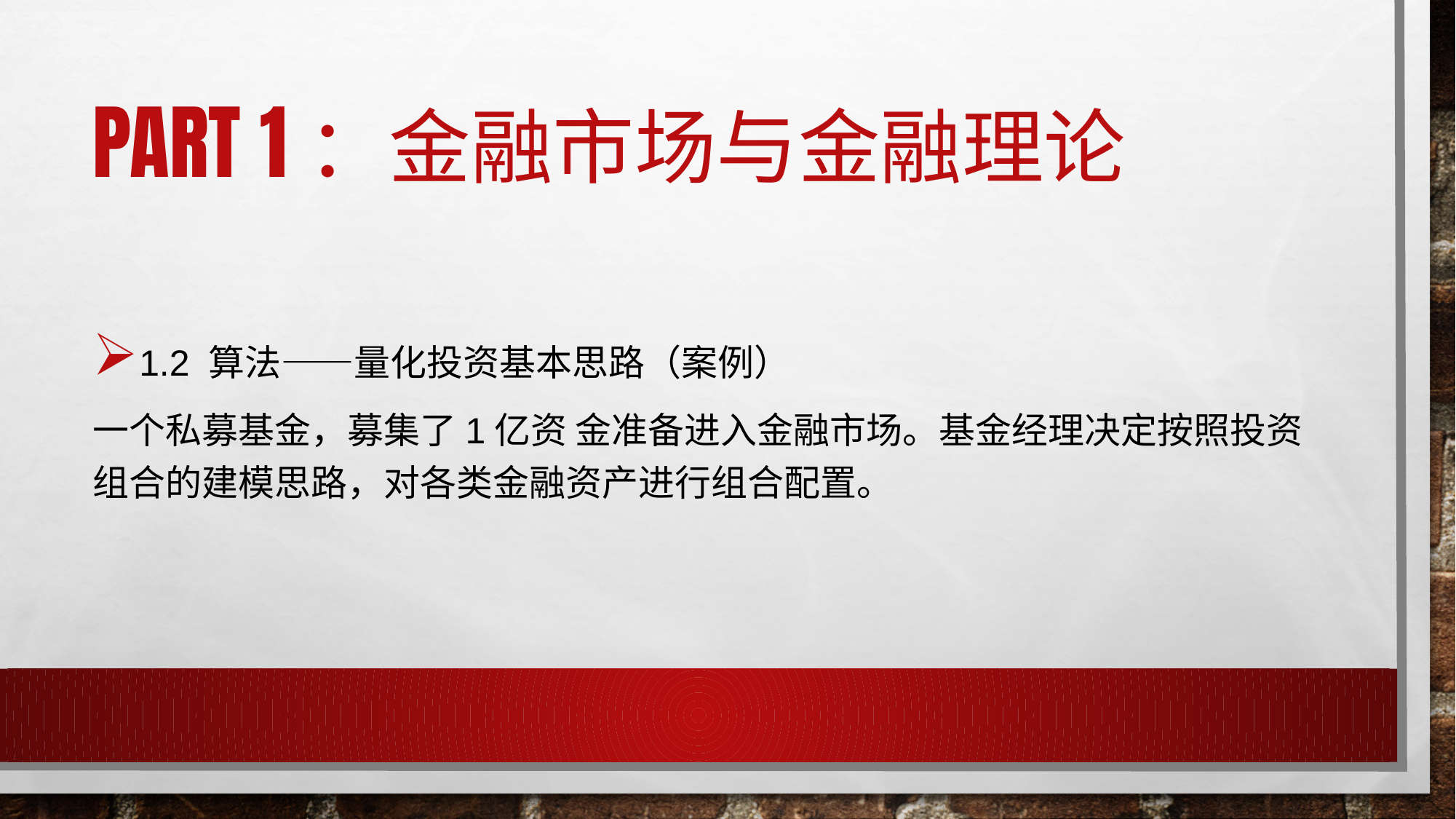

# Part 1：金融市场与金融理论
1.2 算法——量化投资基本思路（案例）
⼀个私募基⾦，募集了1亿资 ⾦准备进⼊⾦融市场。基⾦经理决定按照投资组合的建模思路，对各类⾦融资产进⾏组合配置。